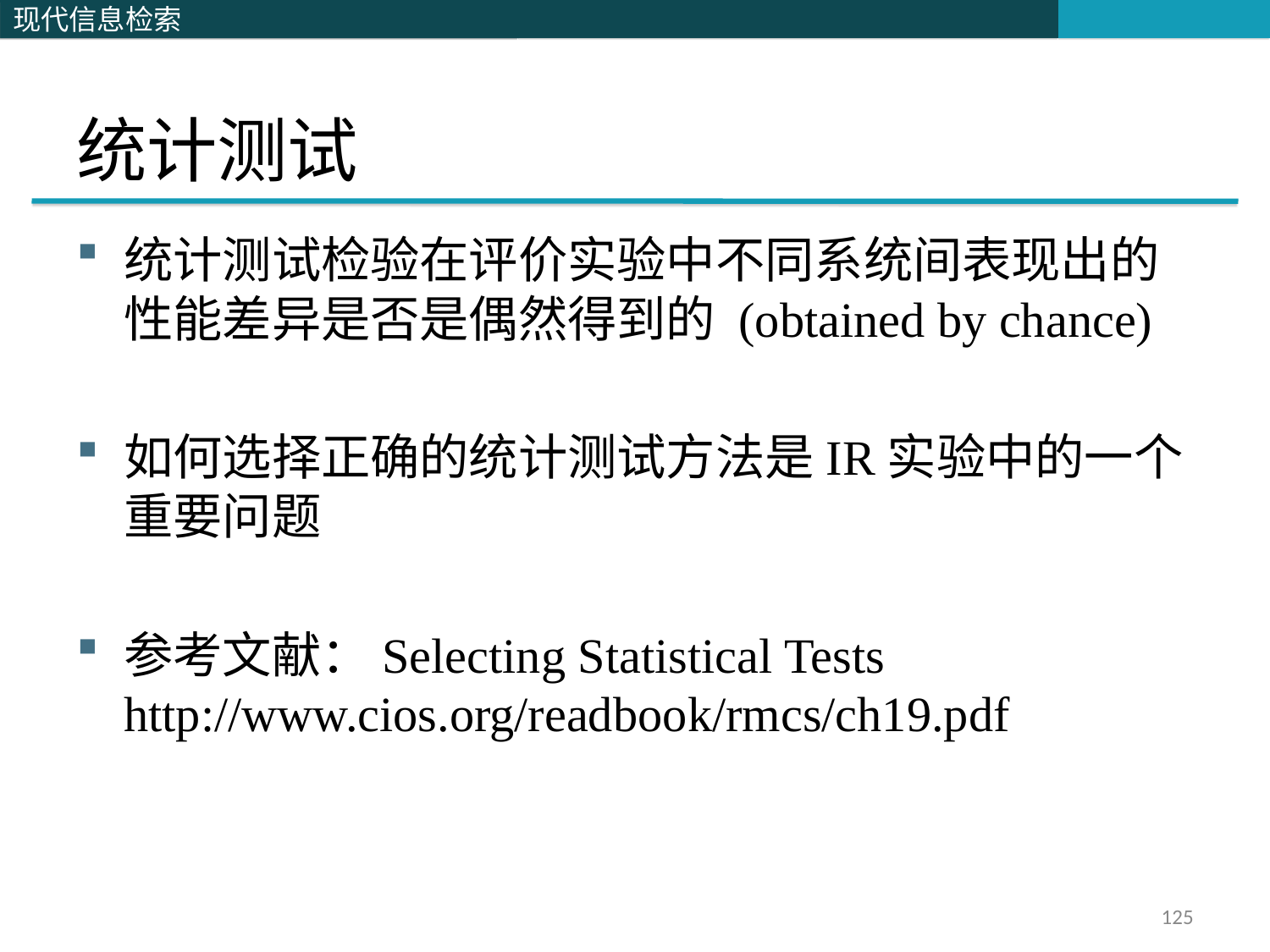

# 统计测试
统计测试检验在评价实验中不同系统间表现出的性能差异是否是偶然得到的 (obtained by chance)

如何选择正确的统计测试方法是IR实验中的一个重要问题

参考文献：Selecting Statistical Tests http://www.cios.org/readbook/rmcs/ch19.pdf

125